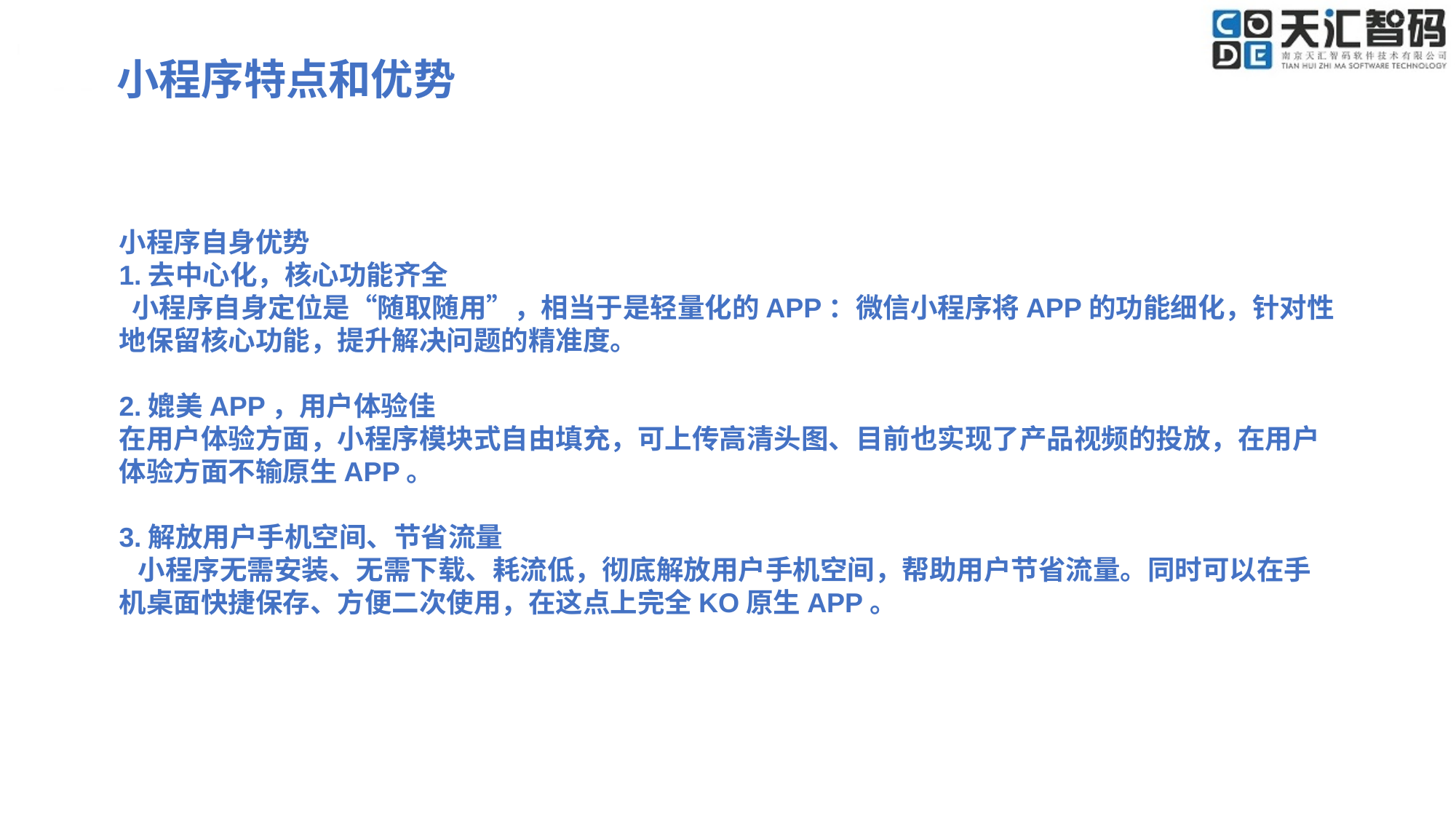

小程序特点和优势
小程序自身优势
1.去中心化，核心功能齐全
 小程序自身定位是“随取随用”，相当于是轻量化的APP：微信小程序将APP的功能细化，针对性地保留核心功能，提升解决问题的精准度。

2.媲美APP，用户体验佳
在用户体验方面，小程序模块式自由填充，可上传高清头图、目前也实现了产品视频的投放，在用户体验方面不输原生APP。

3.解放用户手机空间、节省流量
  小程序无需安装、无需下载、耗流低，彻底解放用户手机空间，帮助用户节省流量。同时可以在手机桌面快捷保存、方便二次使用，在这点上完全KO原生APP。